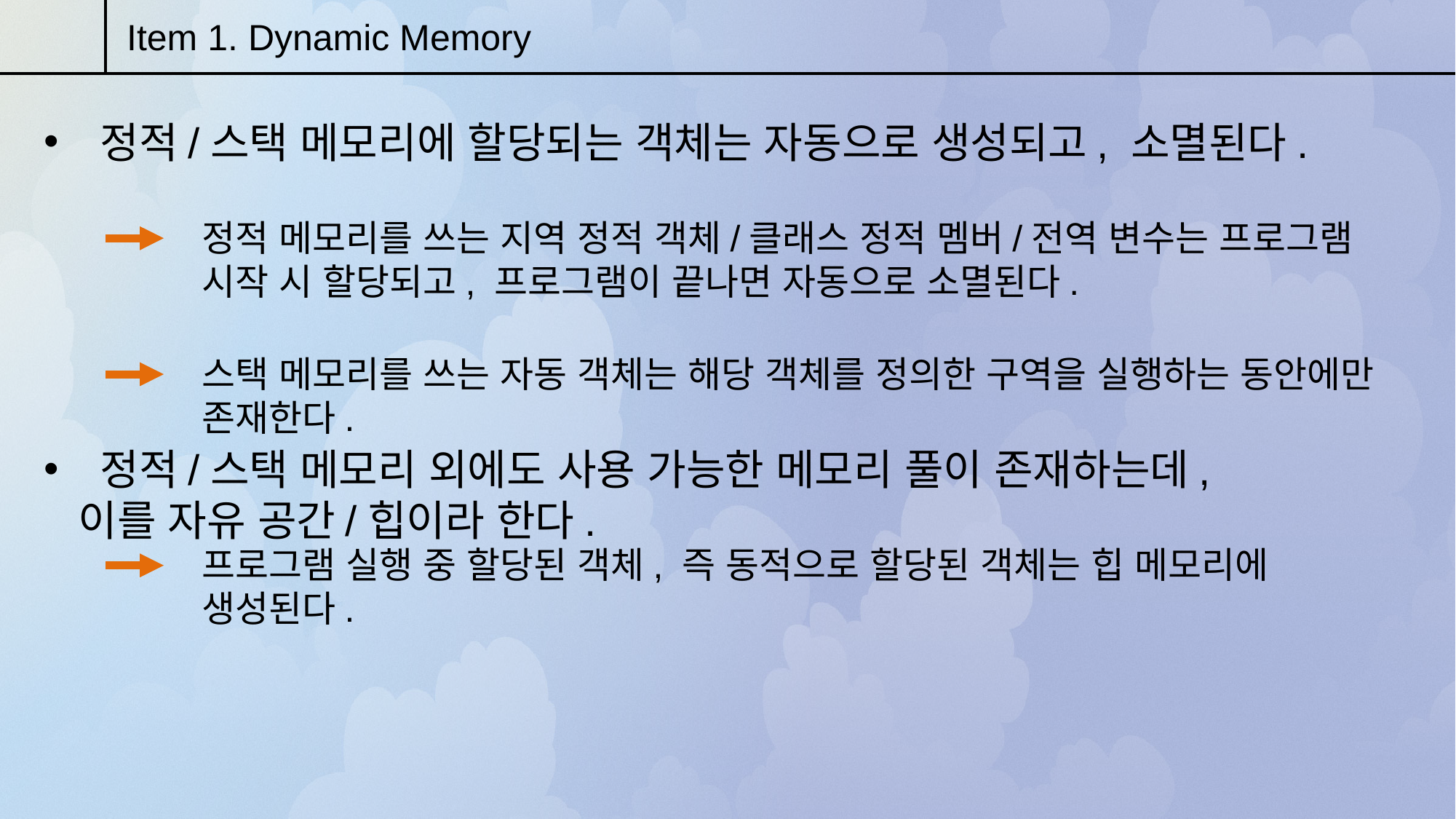

Item 1. Dynamic Memory
 정적/스택 메모리에 할당되는 객체는 자동으로 생성되고, 소멸된다.
정적 메모리를 쓰는 지역 정적 객체/클래스 정적 멤버/전역 변수는 프로그램 시작 시 할당되고, 프로그램이 끝나면 자동으로 소멸된다.
스택 메모리를 쓰는 자동 객체는 해당 객체를 정의한 구역을 실행하는 동안에만 존재한다.
 정적/스택 메모리 외에도 사용 가능한 메모리 풀이 존재하는데, 이를 자유 공간/힙이라 한다.
프로그램 실행 중 할당된 객체, 즉 동적으로 할당된 객체는 힙 메모리에 생성된다.